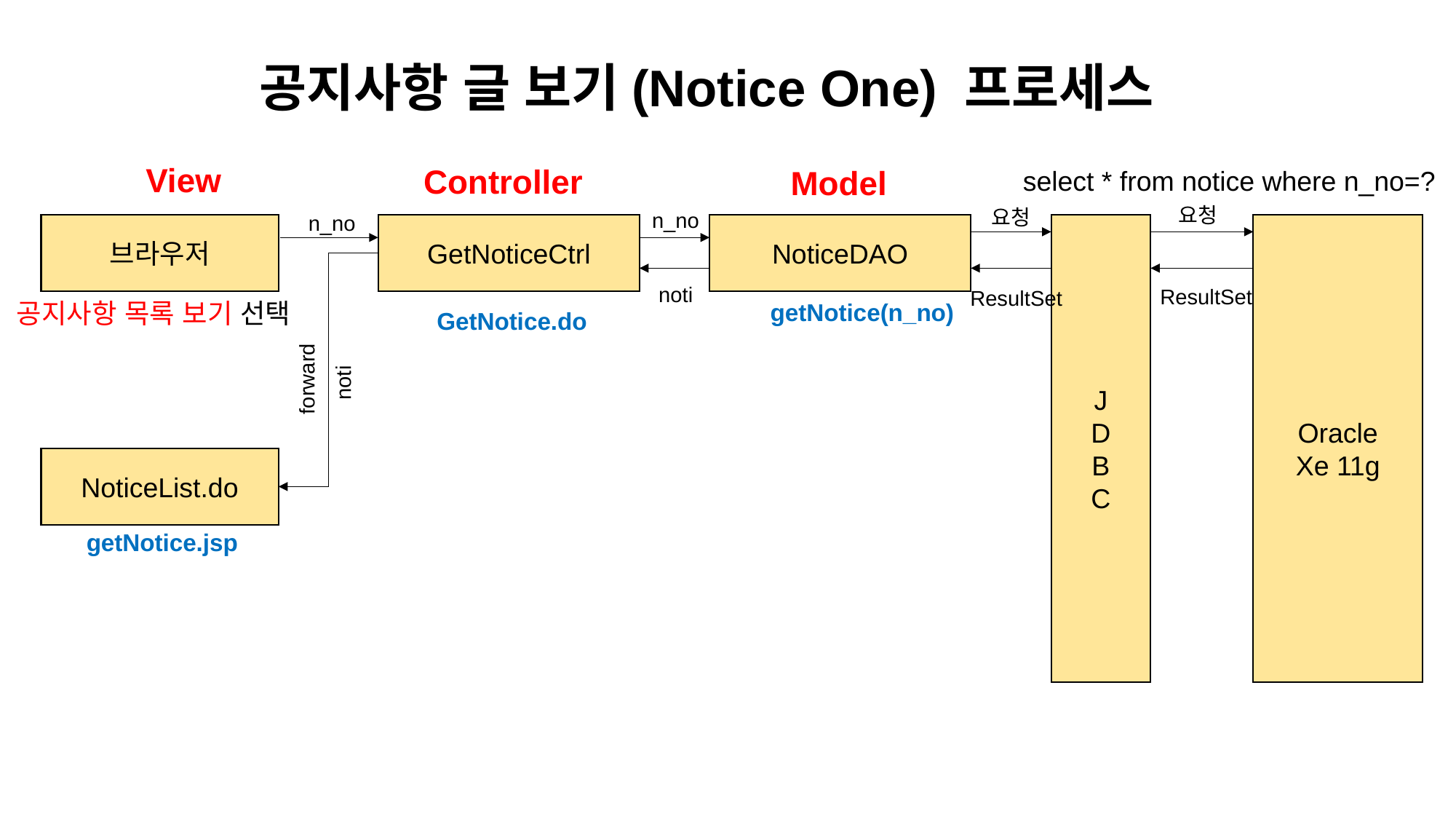

공지사항 글 보기(Notice One) 프로세스
View
Controller
Model
select * from notice where n_no=?
요청
요청
n_no
n_no
브라우저
GetNoticeCtrl
NoticeDAO
J
D
B
C
Oracle
Xe 11g
noti
ResultSet
ResultSet
공지사항 목록 보기 선택
getNotice(n_no)
GetNotice.do
forward
noti
NoticeList.do
getNotice.jsp